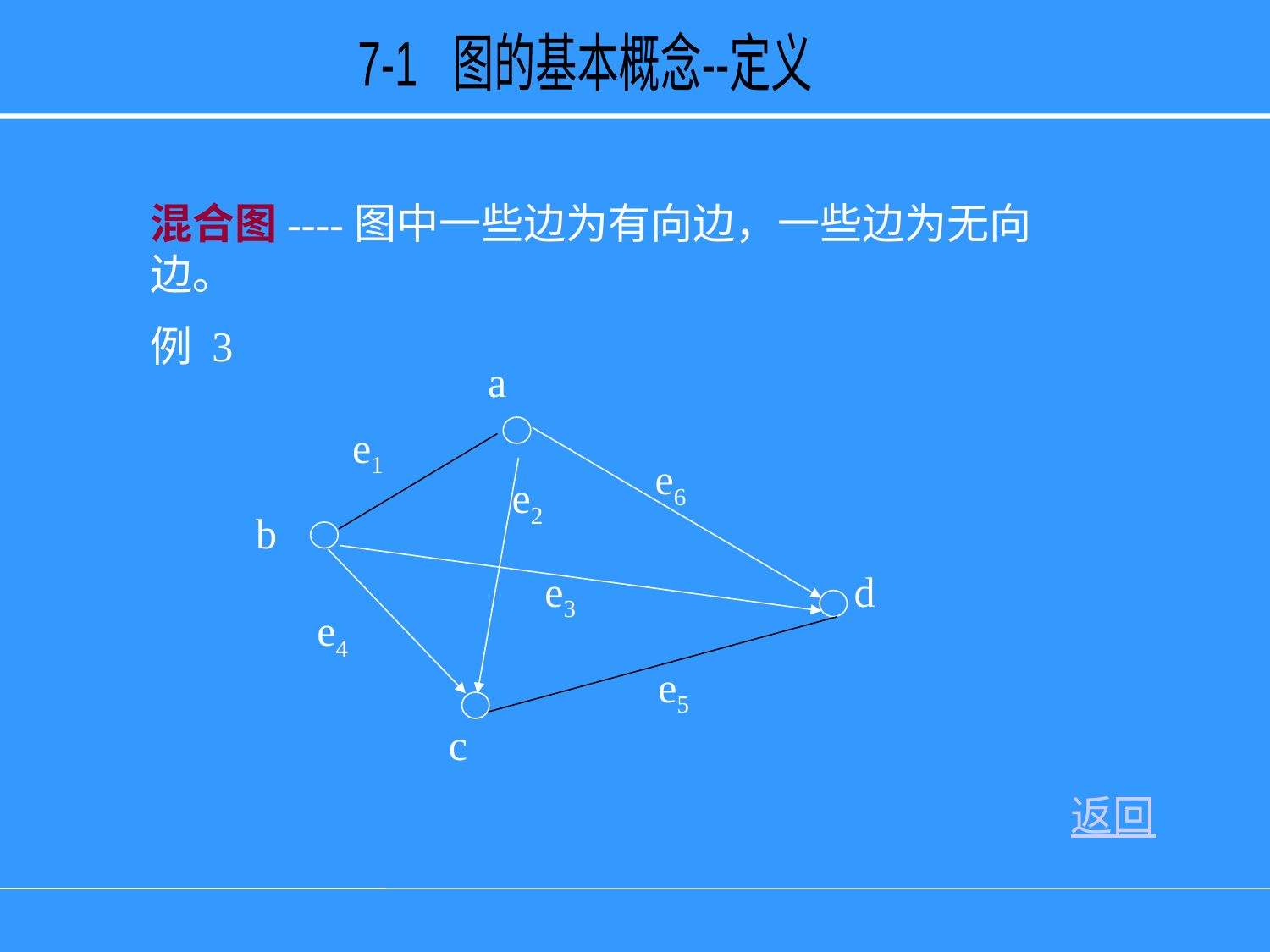

7-1   图的基本概念--定义

混合图----图中一些边为有向边，一些边为无向边。
例 3
a
e1

e6

e2
b

e3
d

e4

e5

c
返回